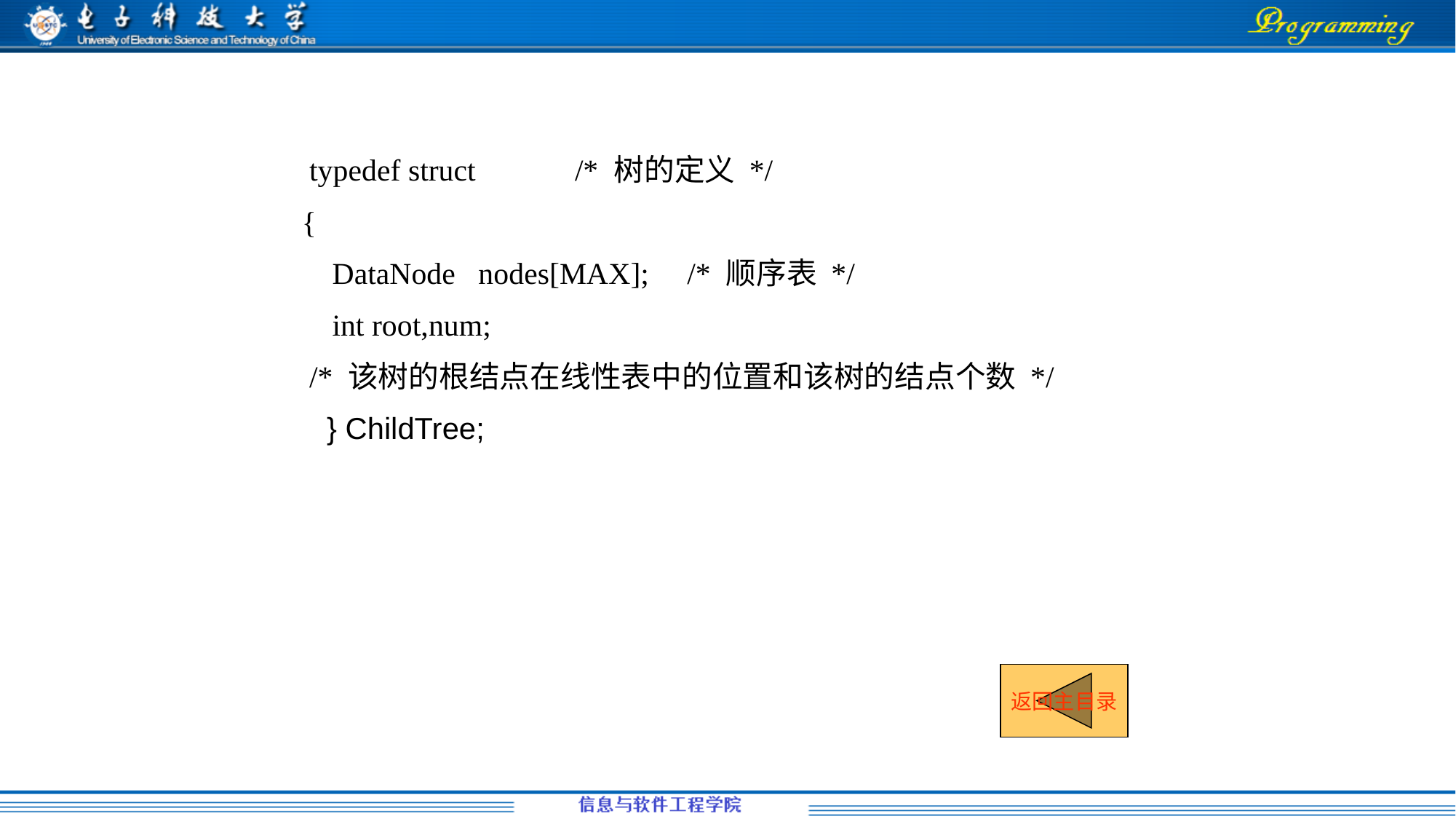

typedef struct             /* 树的定义 */
{
    DataNode   nodes[MAX];     /* 顺序表 */
    int root,num;
 /* 该树的根结点在线性表中的位置和该树的结点个数 */
   } ChildTree;

返回主目录